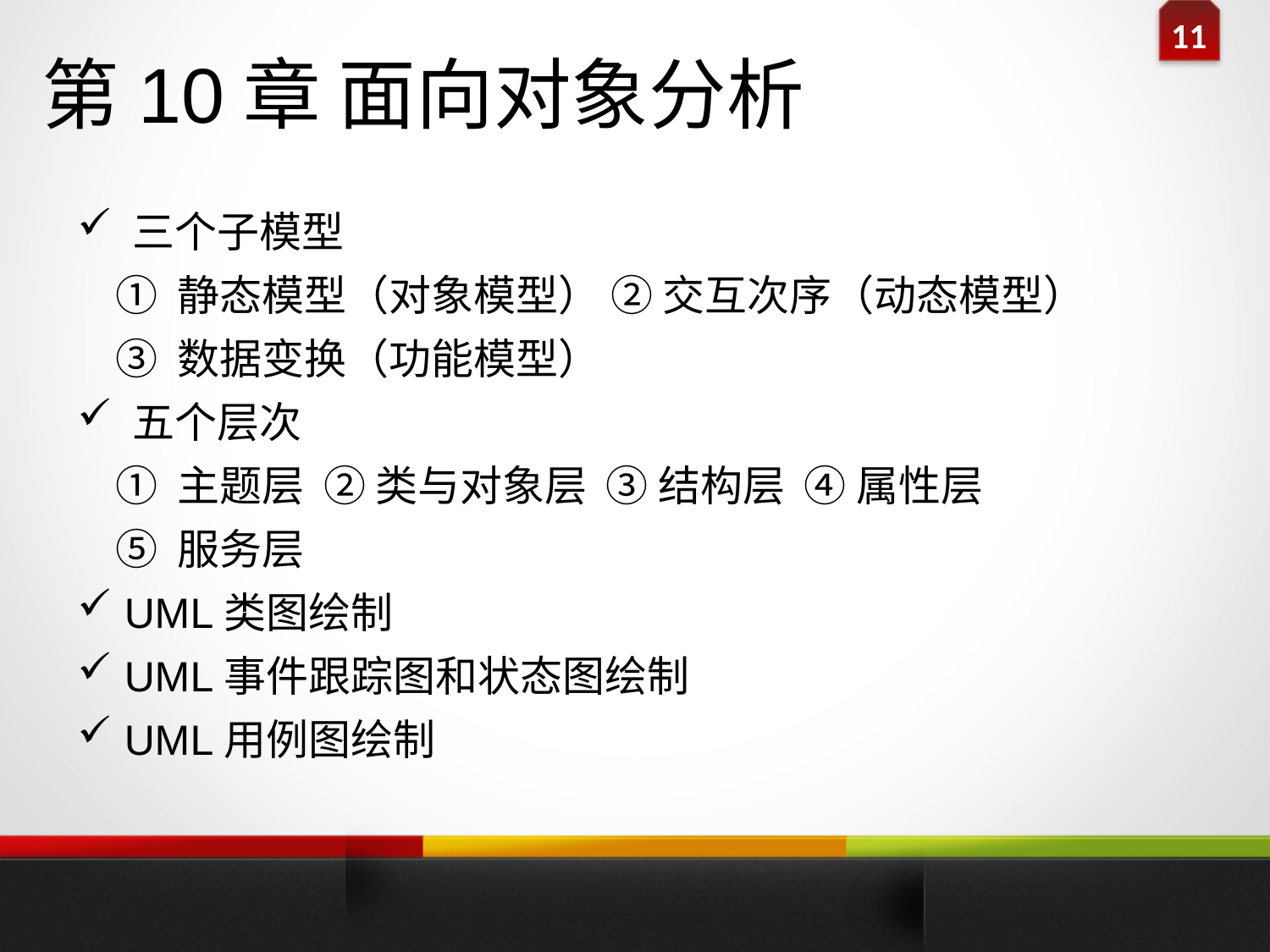

第10章 面向对象分析
 三个子模型
    ① 静态模型（对象模型） ② 交互次序（动态模型）
    ③ 数据变换（功能模型）
 五个层次
    ① 主题层  ② 类与对象层  ③ 结构层  ④ 属性层
    ⑤ 服务层
 UML类图绘制
 UML事件跟踪图和状态图绘制
 UML用例图绘制